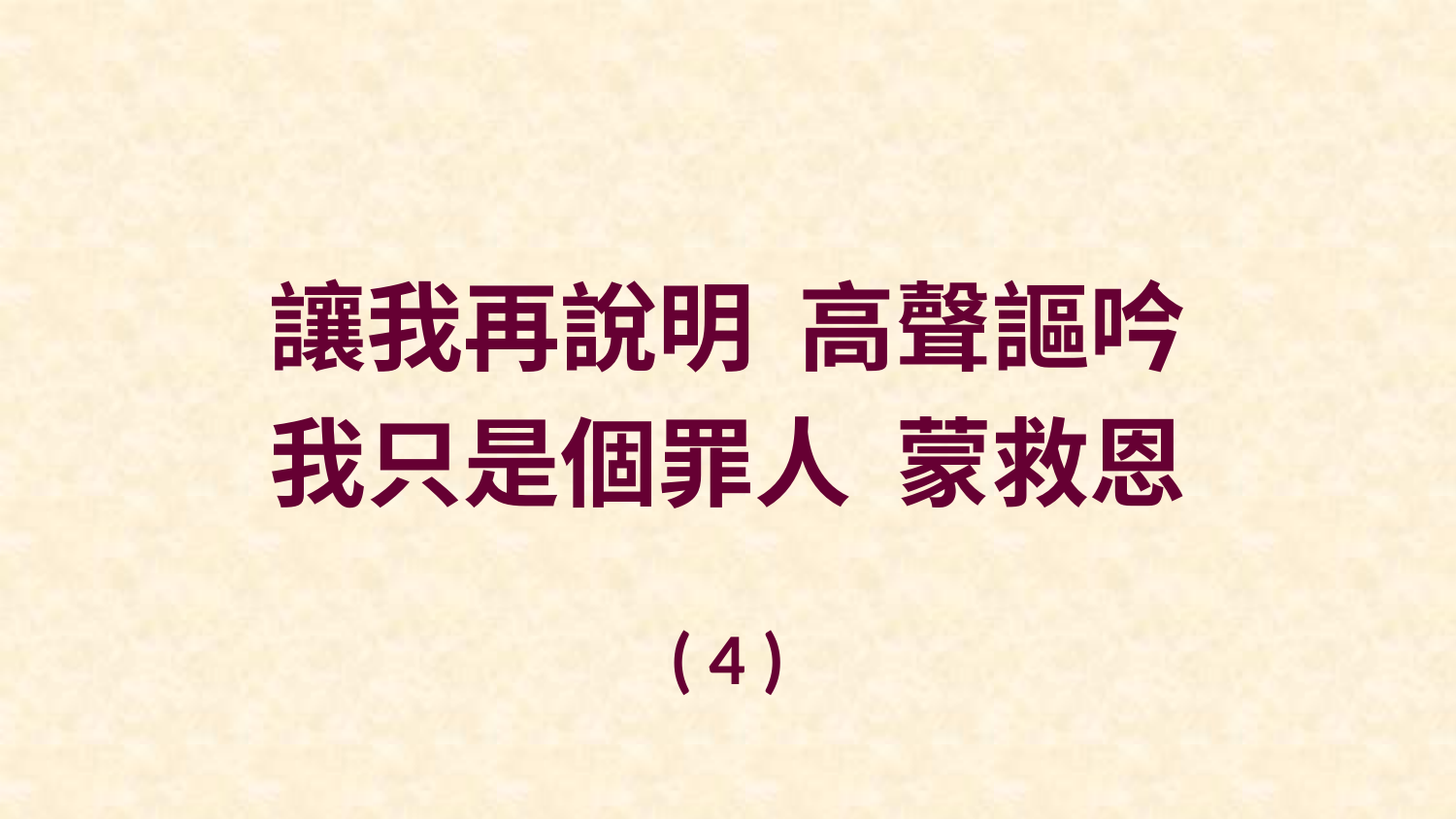

讓我再說明  高聲謳吟
我只是個罪人  蒙救恩
( 4 )